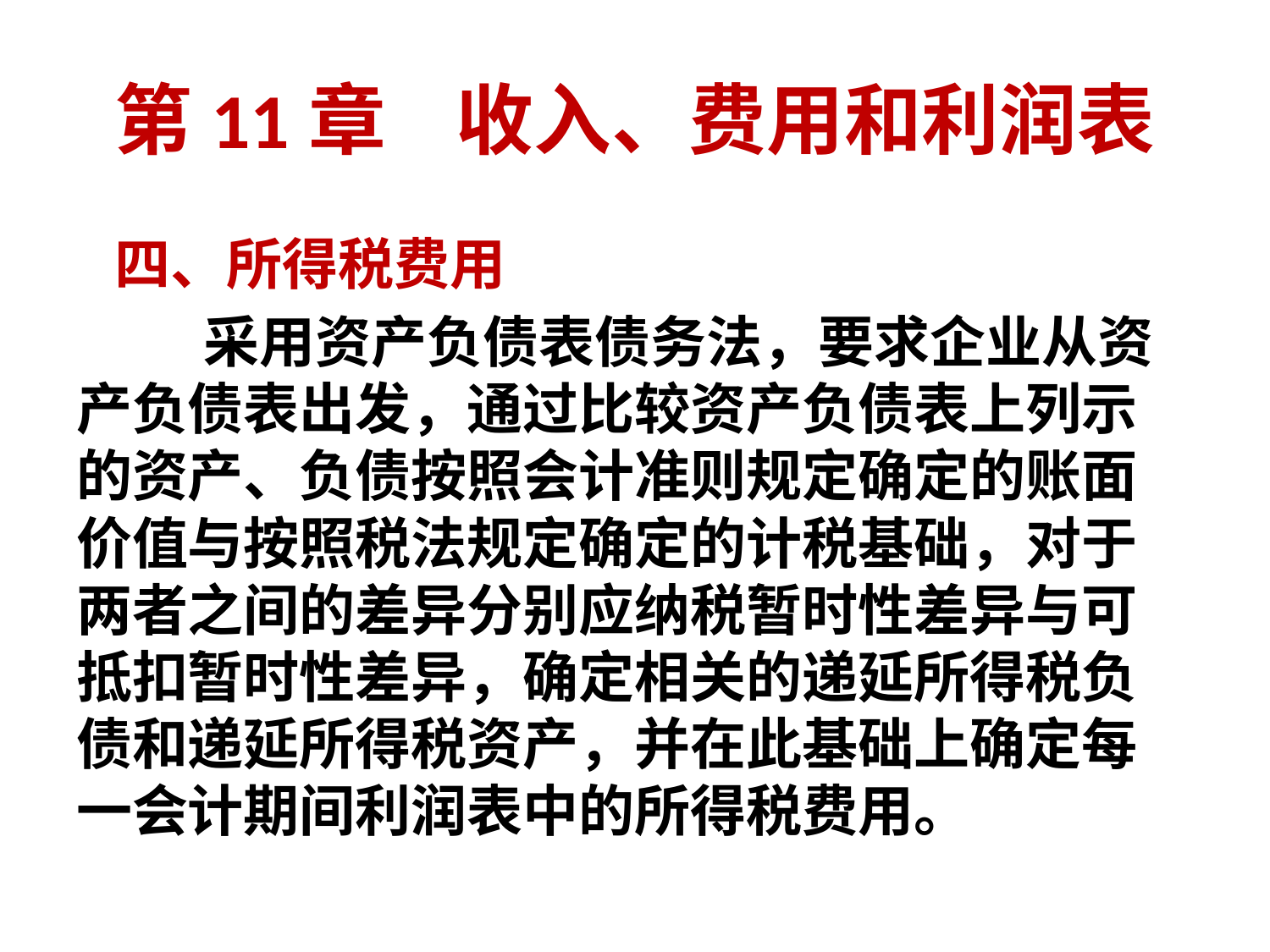

# 第11章    收入、费用和利润表
  四、所得税费用
         采用资产负债表债务法，要求企业从资产负债表出发，通过比较资产负债表上列示的资产、负债按照会计准则规定确定的账面价值与按照税法规定确定的计税基础，对于两者之间的差异分别应纳税暂时性差异与可抵扣暂时性差异，确定相关的递延所得税负债和递延所得税资产，并在此基础上确定每一会计期间利润表中的所得税费用。